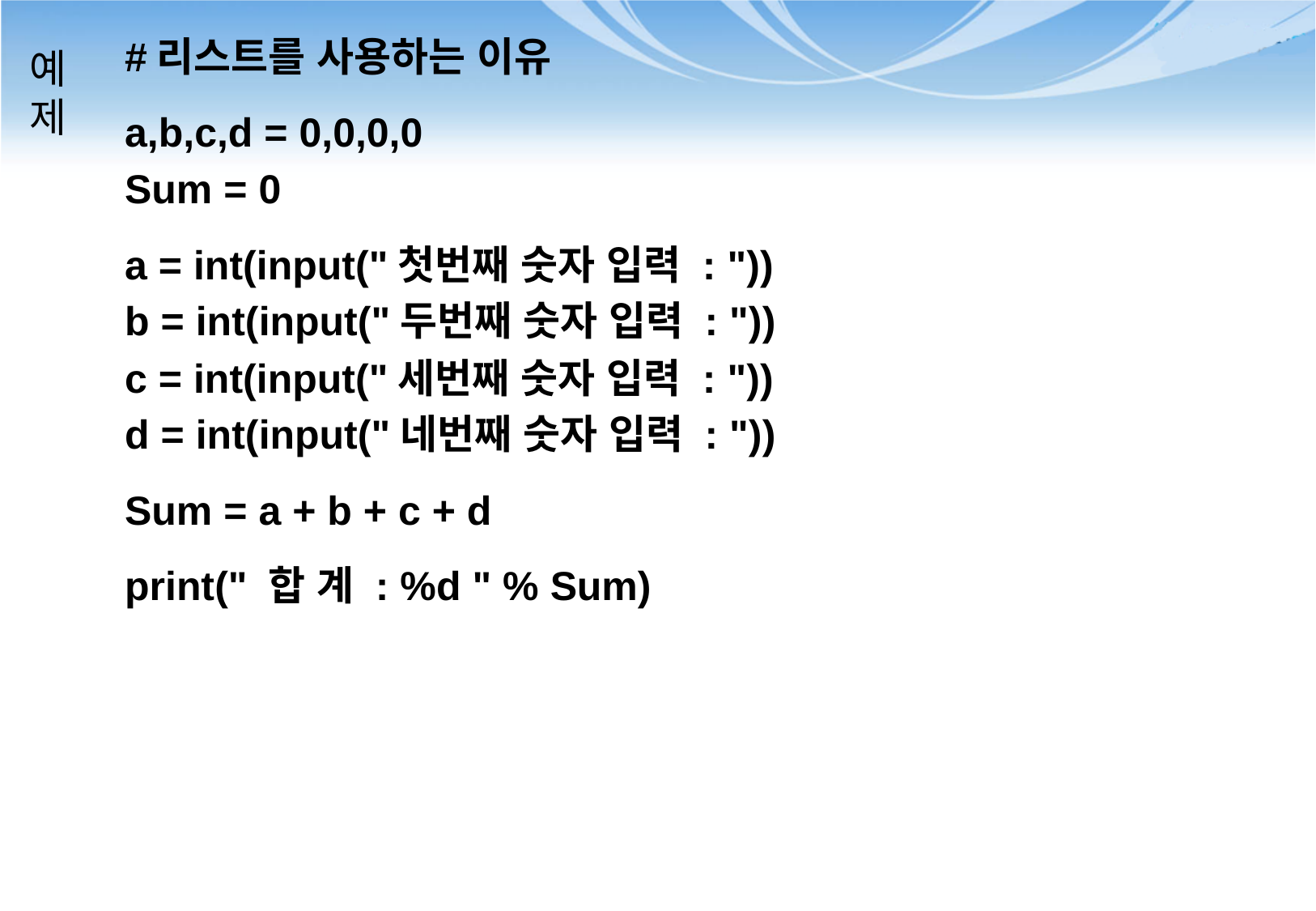

# 예 제
#리스트를 사용하는 이유

a,b,c,d = 0,0,0,0
Sum = 0

a = int(input("첫번째 숫자 입력 : "))
b = int(input("두번째 숫자 입력 : "))
c = int(input("세번째 숫자 입력 : "))
d = int(input("네번째 숫자 입력 : "))

Sum = a + b + c + d

print(" 합 계 : %d " % Sum)